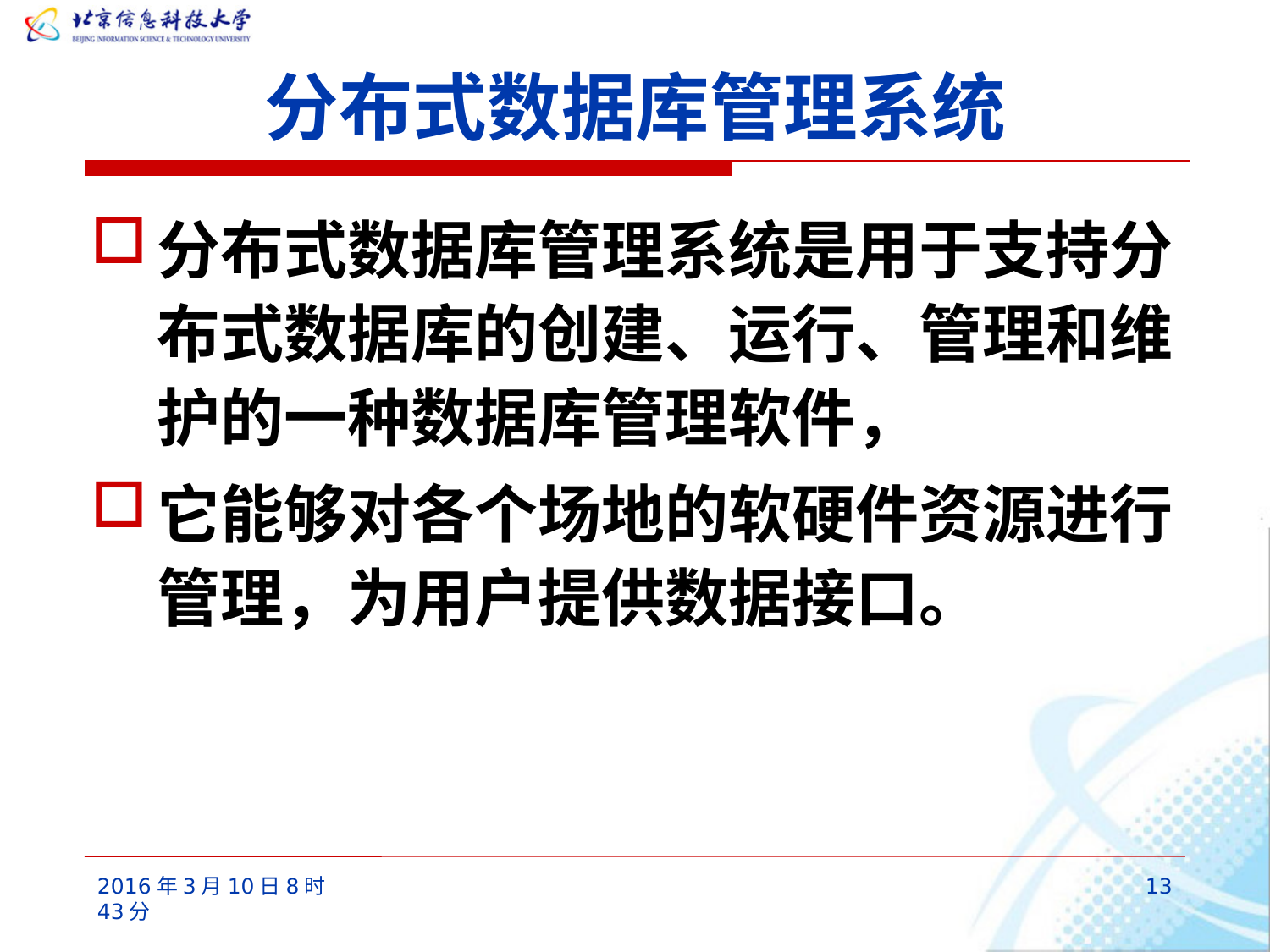

# 分布式数据库管理系统
分布式数据库管理系统是用于支持分布式数据库的创建、运行、管理和维护的一种数据库管理软件，
它能够对各个场地的软硬件资源进行管理，为用户提供数据接口。
2016年3月10日8时43分
13